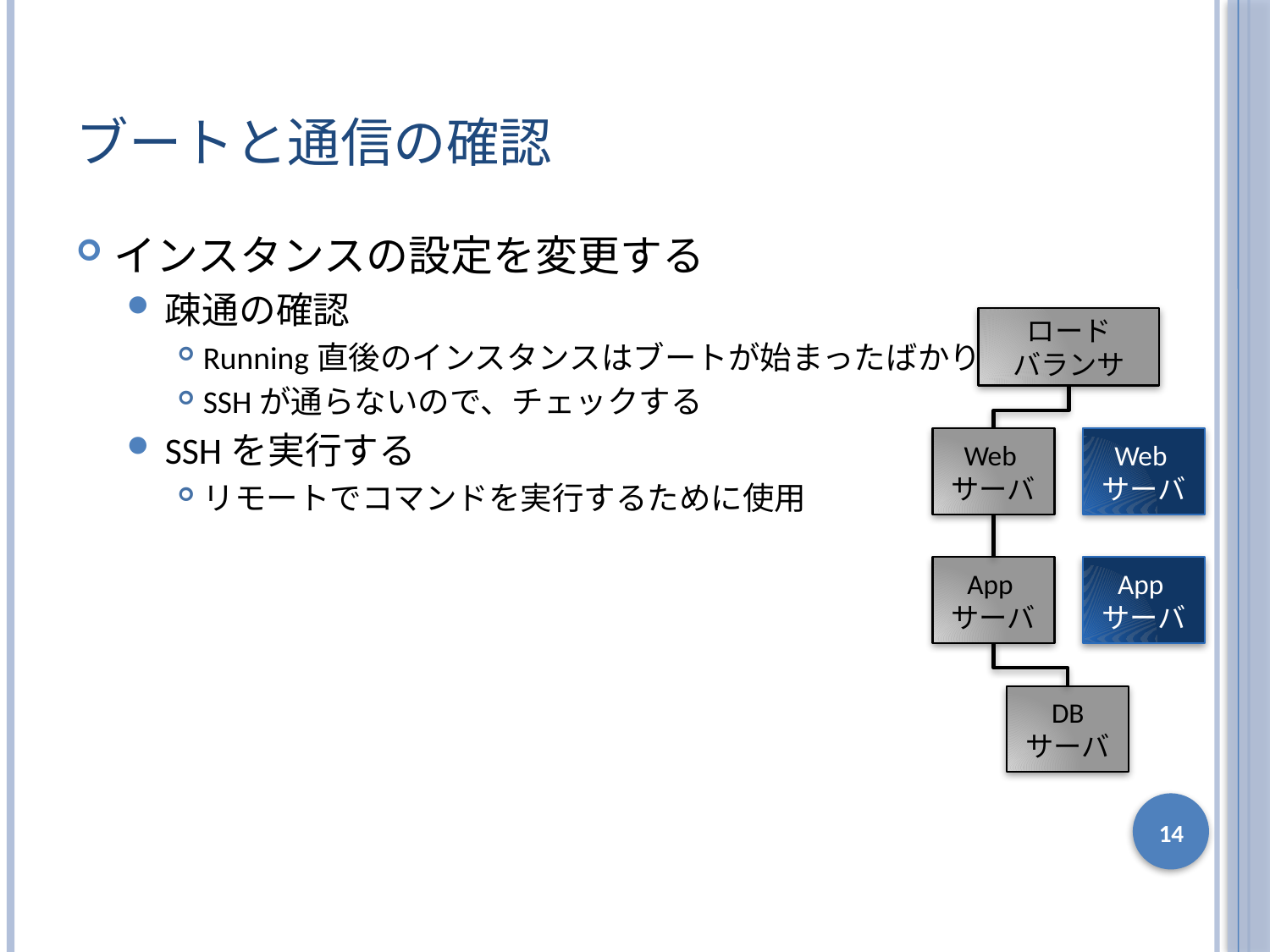

# ブートと通信の確認
インスタンスの設定を変更する
疎通の確認
Running直後のインスタンスはブートが始まったばかり
SSHが通らないので、チェックする
SSHを実行する
リモートでコマンドを実行するために使用
ロード
バランサ
Webサーバ
Webサーバ
Appサーバ
Appサーバ
DB
サーバ
14